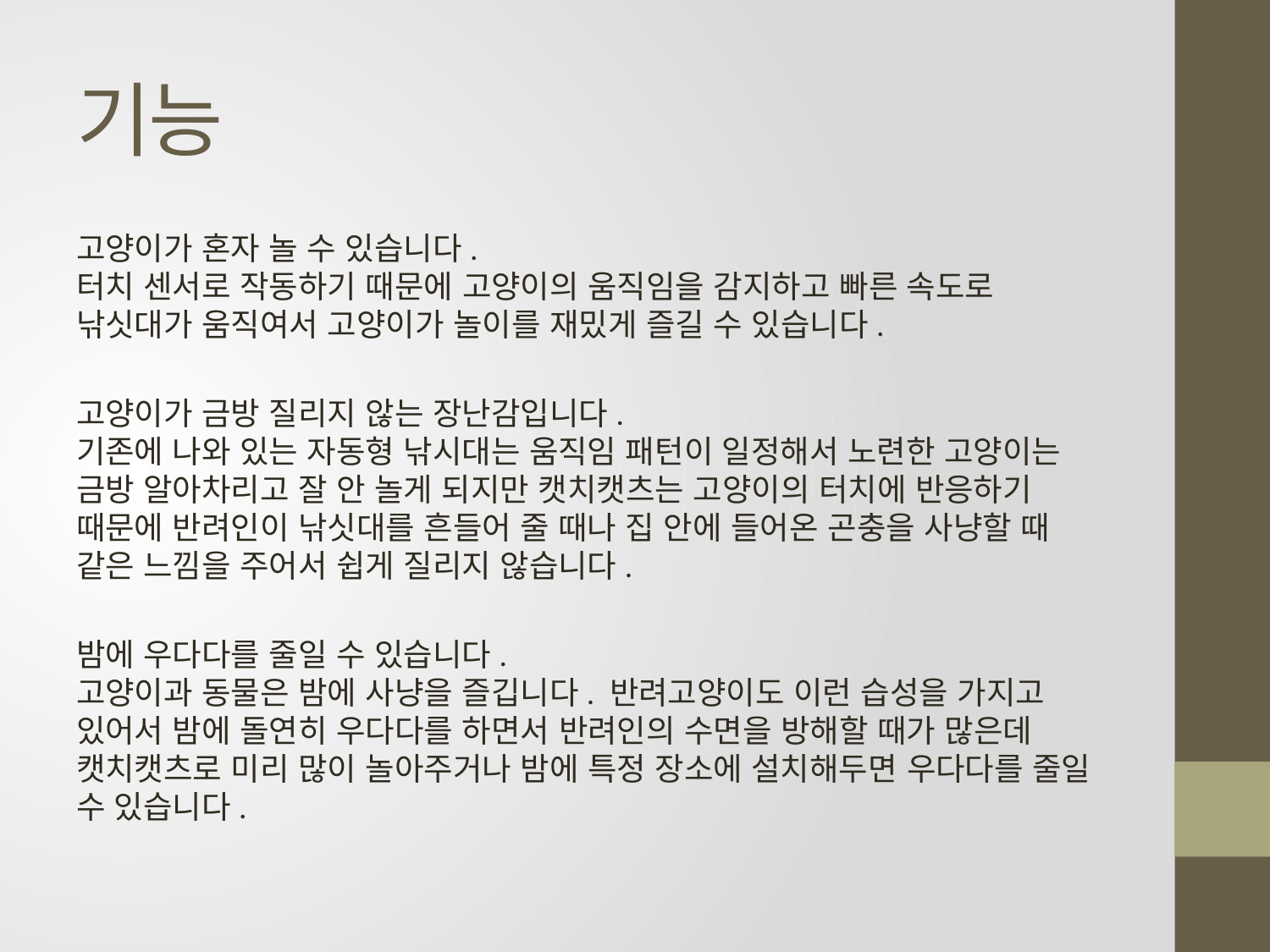

# 기능
고양이가 혼자 놀 수 있습니다.
터치 센서로 작동하기 때문에 고양이의 움직임을 감지하고 빠른 속도로 낚싯대가 움직여서 고양이가 놀이를 재밌게 즐길 수 있습니다.

고양이가 금방 질리지 않는 장난감입니다.
기존에 나와 있는 자동형 낚시대는 움직임 패턴이 일정해서 노련한 고양이는 금방 알아차리고 잘 안 놀게 되지만 캣치캣츠는 고양이의 터치에 반응하기 때문에 반려인이 낚싯대를 흔들어 줄 때나 집 안에 들어온 곤충을 사냥할 때 같은 느낌을 주어서 쉽게 질리지 않습니다.

밤에 우다다를 줄일 수 있습니다.
고양이과 동물은 밤에 사냥을 즐깁니다. 반려고양이도 이런 습성을 가지고 있어서 밤에 돌연히 우다다를 하면서 반려인의 수면을 방해할 때가 많은데 캣치캣츠로 미리 많이 놀아주거나 밤에 특정 장소에 설치해두면 우다다를 줄일 수 있습니다.